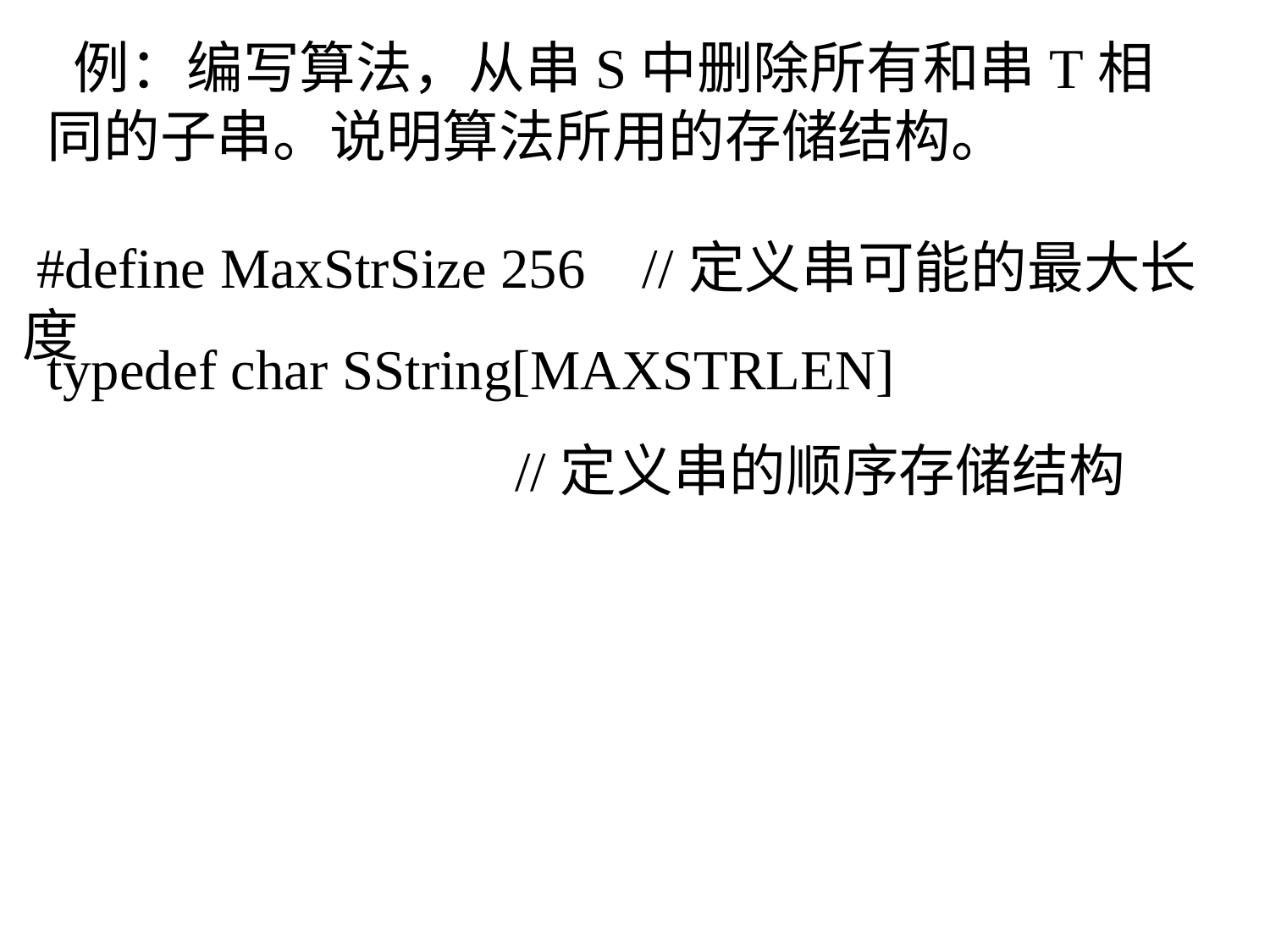

例：编写算法，从串S中删除所有和串T相同的子串。说明算法所用的存储结构。
 #define MaxStrSize 256    //定义串可能的最大长度
typedef char SString[MAXSTRLEN]
                                 //定义串的顺序存储结构